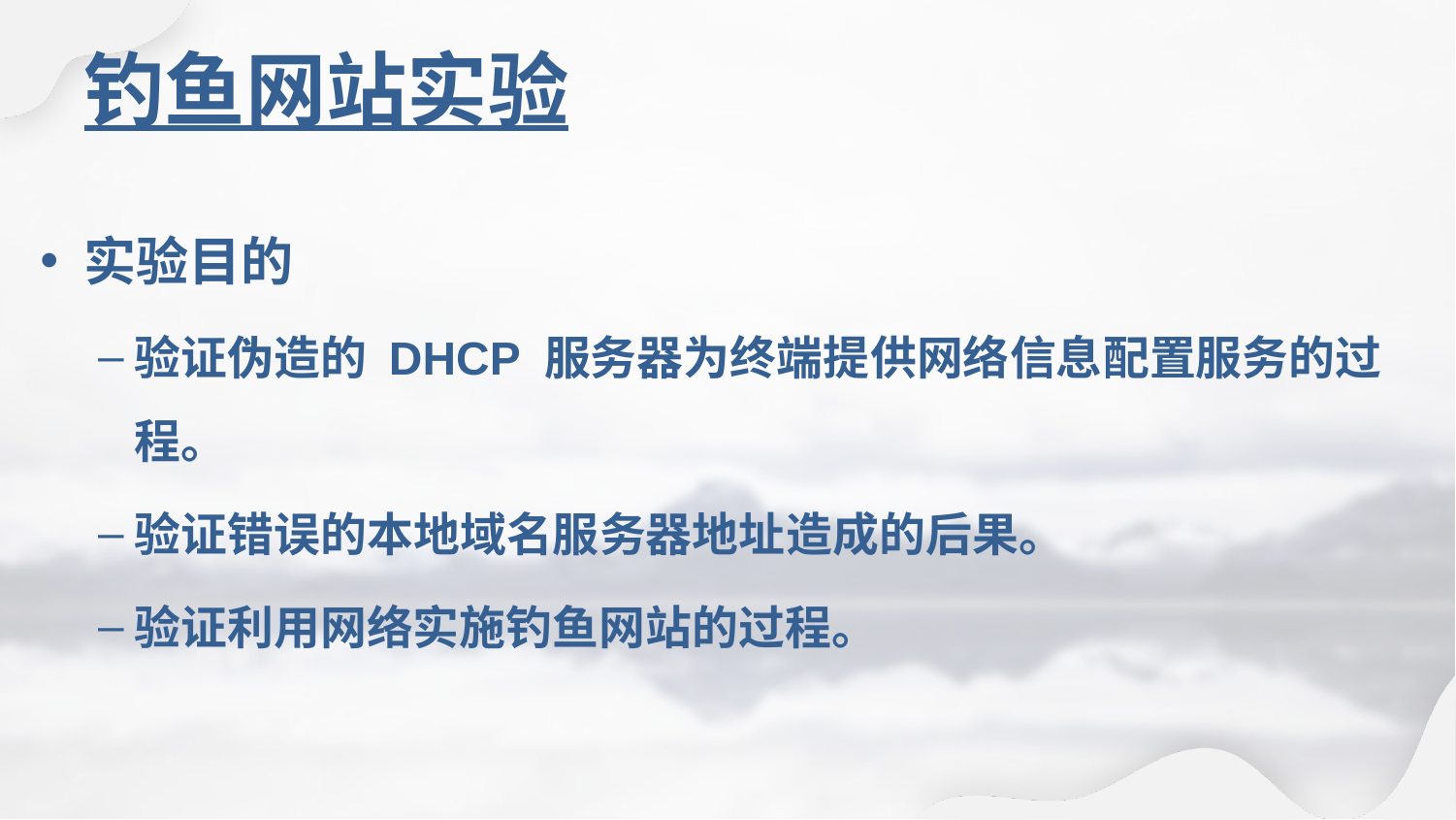

# 钓鱼网站实验
实验目的
验证伪造的 DHCP 服务器为终端提供网络信息配置服务的过程。
验证错误的本地域名服务器地址造成的后果。
验证利用网络实施钓鱼网站的过程。